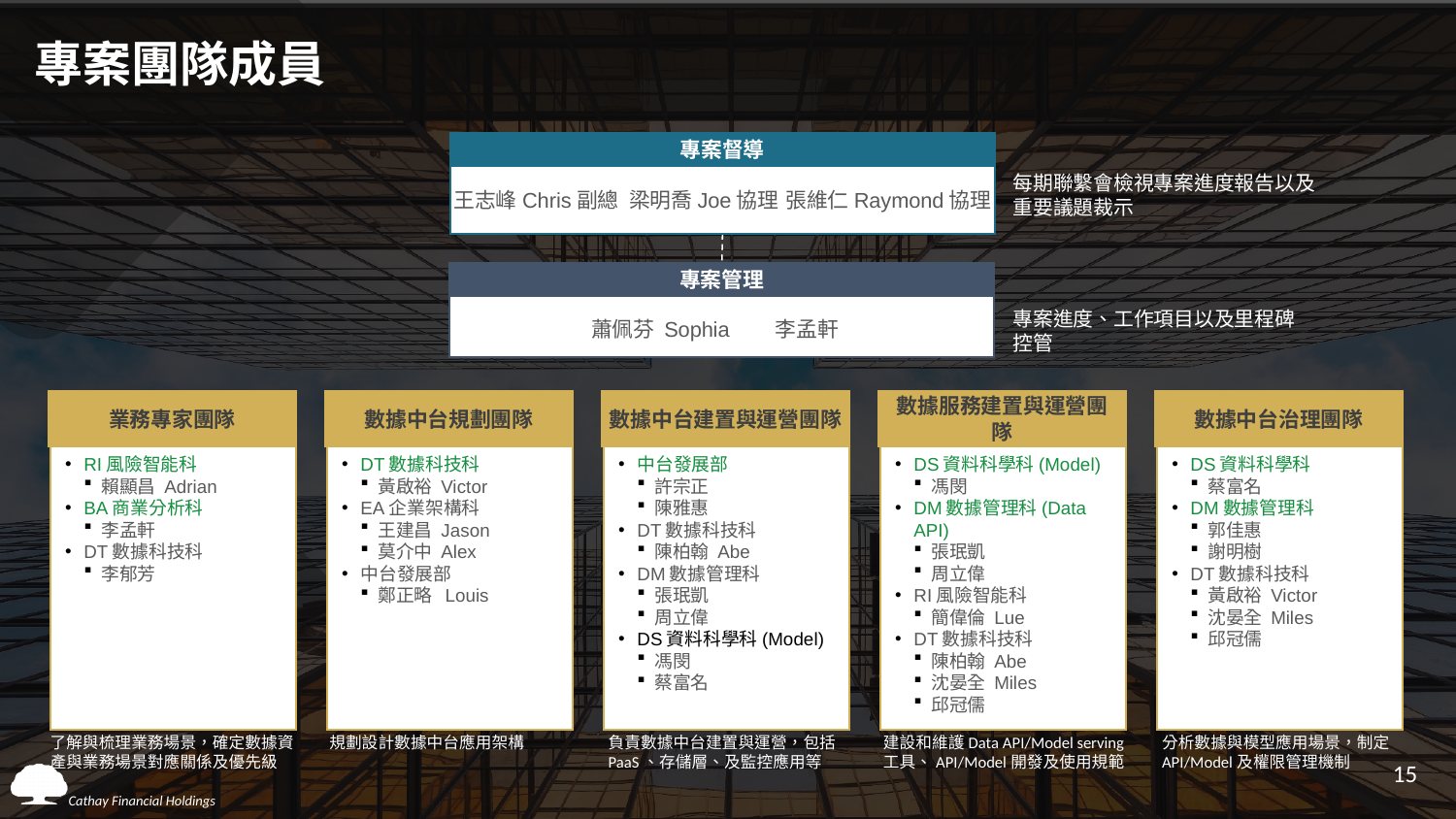

專案團隊成員
每期聯繫會檢視專案進度報告以及重要議題裁示
專案督導

王志峰Chris副總
梁明喬Joe協理
張維仁Raymond協理
專案管理

蕭佩芬 Sophia       李孟軒
專案進度、工作項目以及里程碑控管
數據中台建置與運營團隊
中台發展部
許宗正
陳雅惠
DT數據科技科
陳柏翰 Abe
DM數據管理科
張珉凱
周立偉
DS資料科學科(Model)
馮閔
蔡富名
業務專家團隊
RI風險智能科
賴顯昌 Adrian
BA商業分析科
李孟軒
DT數據科技科
李郁芳
數據服務建置與運營團隊
DS資料科學科(Model)
馮閔
DM數據管理科(Data API)
張珉凱
周立偉
RI風險智能科
簡偉倫 Lue
DT數據科技科
陳柏翰 Abe
沈晏全 Miles
邱冠儒
數據中台治理團隊
DS資料科學科
蔡富名
DM數據管理科
郭佳惠
謝明樹
DT數據科技科
黃啟裕 Victor
沈晏全 Miles
邱冠儒
數據中台規劃團隊
DT數據科技科
黃啟裕 Victor
EA企業架構科
王建昌 Jason
莫介中 Alex
中台發展部
鄭正略  Louis

了解與梳理業務場景，確定數據資產與業務場景對應關係及優先級
規劃設計數據中台應用架構
負責數據中台建置與運營，包括PaaS、存儲層、及監控應用等
建設和維護Data API/Model serving工具、API/Model開發及使用規範
分析數據與模型應用場景，制定API/Model及權限管理機制
15